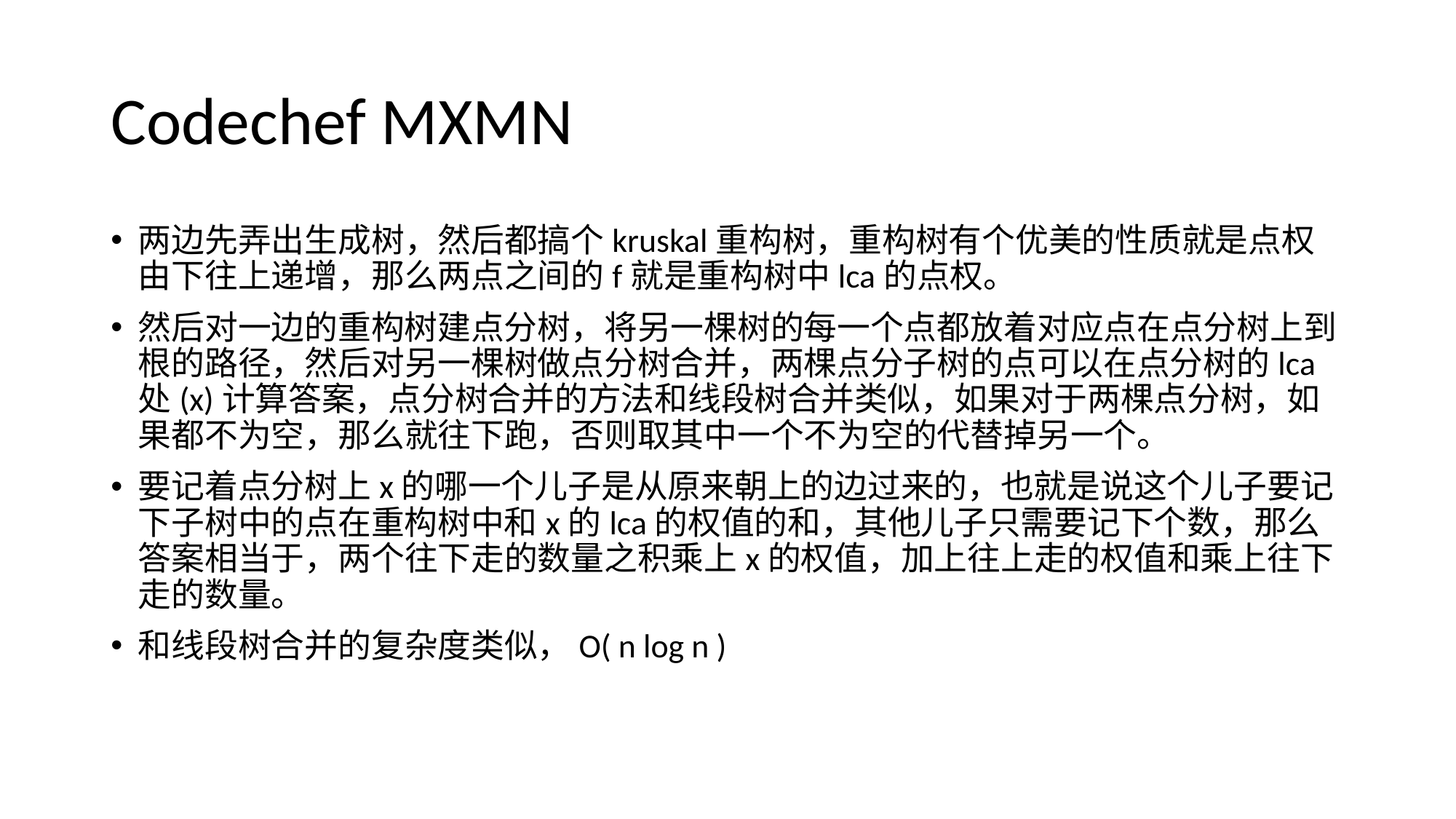

# Codechef MXMN
两边先弄出生成树，然后都搞个kruskal重构树，重构树有个优美的性质就是点权由下往上递增，那么两点之间的f就是重构树中lca的点权。
然后对一边的重构树建点分树，将另一棵树的每一个点都放着对应点在点分树上到根的路径，然后对另一棵树做点分树合并，两棵点分子树的点可以在点分树的lca处(x)计算答案，点分树合并的方法和线段树合并类似，如果对于两棵点分树，如果都不为空，那么就往下跑，否则取其中一个不为空的代替掉另一个。
要记着点分树上x的哪一个儿子是从原来朝上的边过来的，也就是说这个儿子要记下子树中的点在重构树中和x的lca的权值的和，其他儿子只需要记下个数，那么答案相当于，两个往下走的数量之积乘上x的权值，加上往上走的权值和乘上往下走的数量。
和线段树合并的复杂度类似，O( n log n )